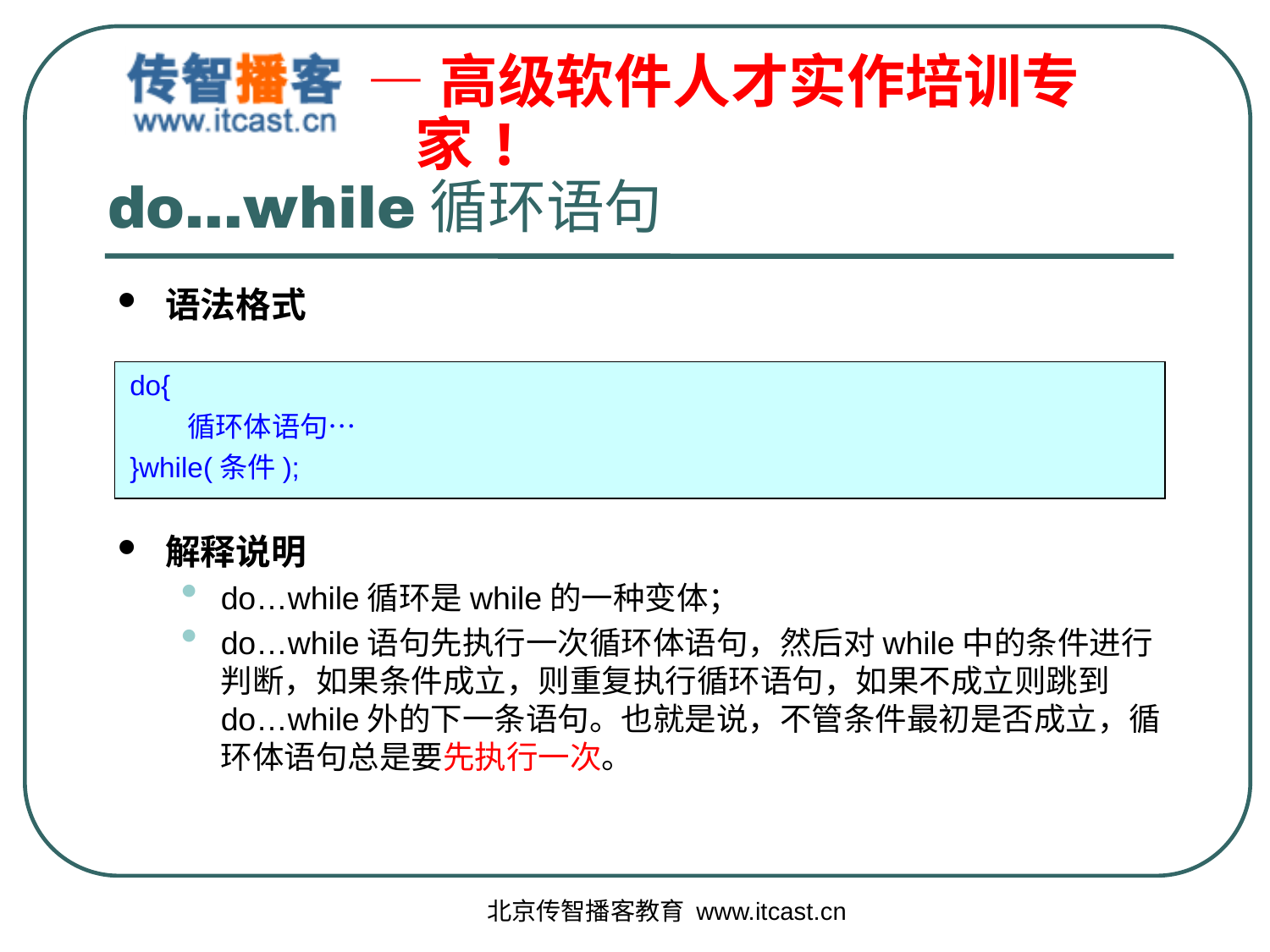

do…while循环语句
语法格式

解释说明
do…while循环是while的一种变体；
do…while语句先执行一次循环体语句，然后对while中的条件进行判断，如果条件成立，则重复执行循环语句，如果不成立则跳到do…while外的下一条语句。也就是说，不管条件最初是否成立，循环体语句总是要先执行一次。
do{
        循环体语句…
}while(条件);